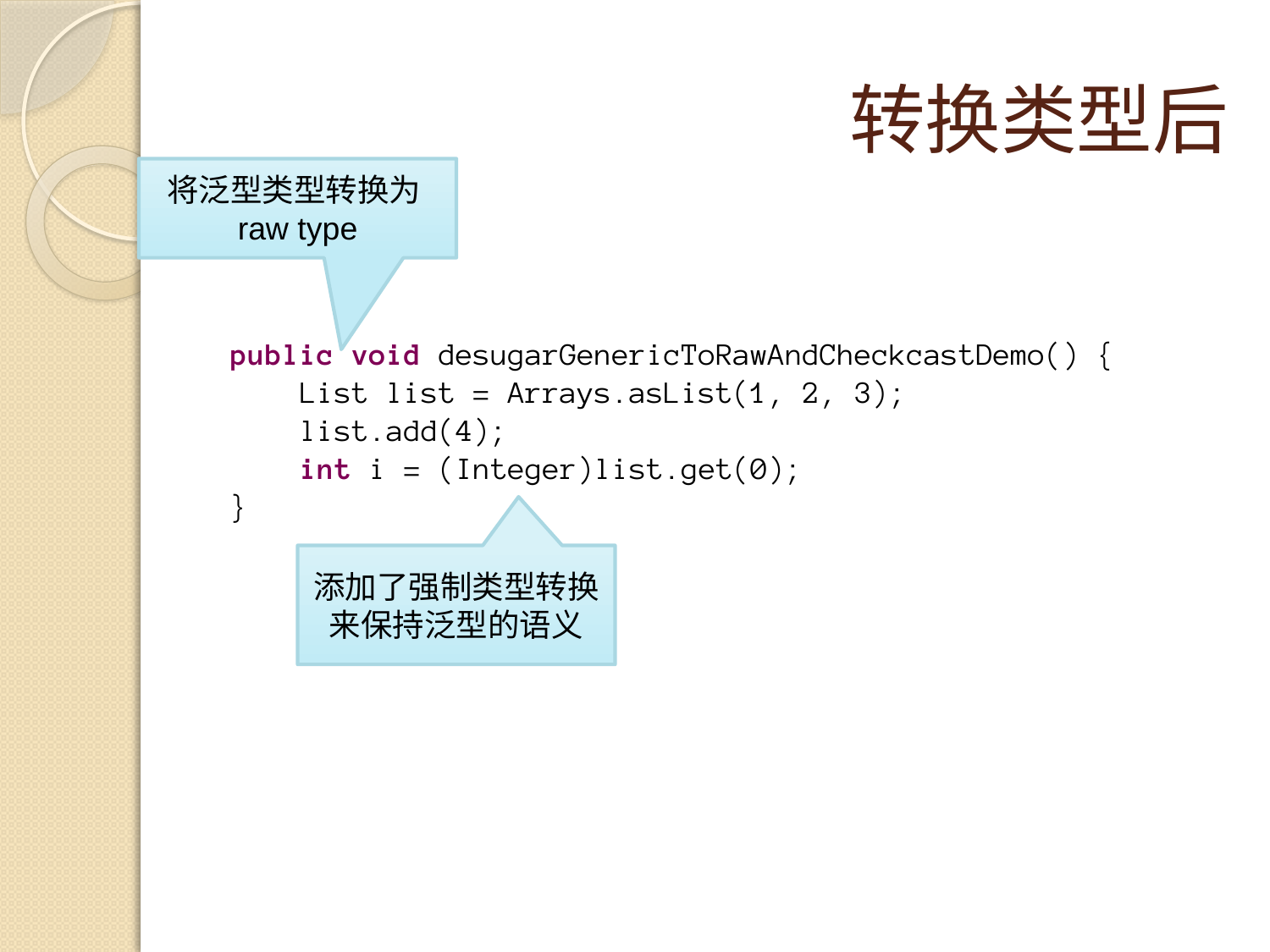

# 转换类型后
将泛型类型转换为raw type
public void desugarGenericToRawAndCheckcastDemo() {
    List list = Arrays.asList(1, 2, 3);
    list.add(4);
    int i = (Integer)list.get(0);
}
添加了强制类型转换来保持泛型的语义